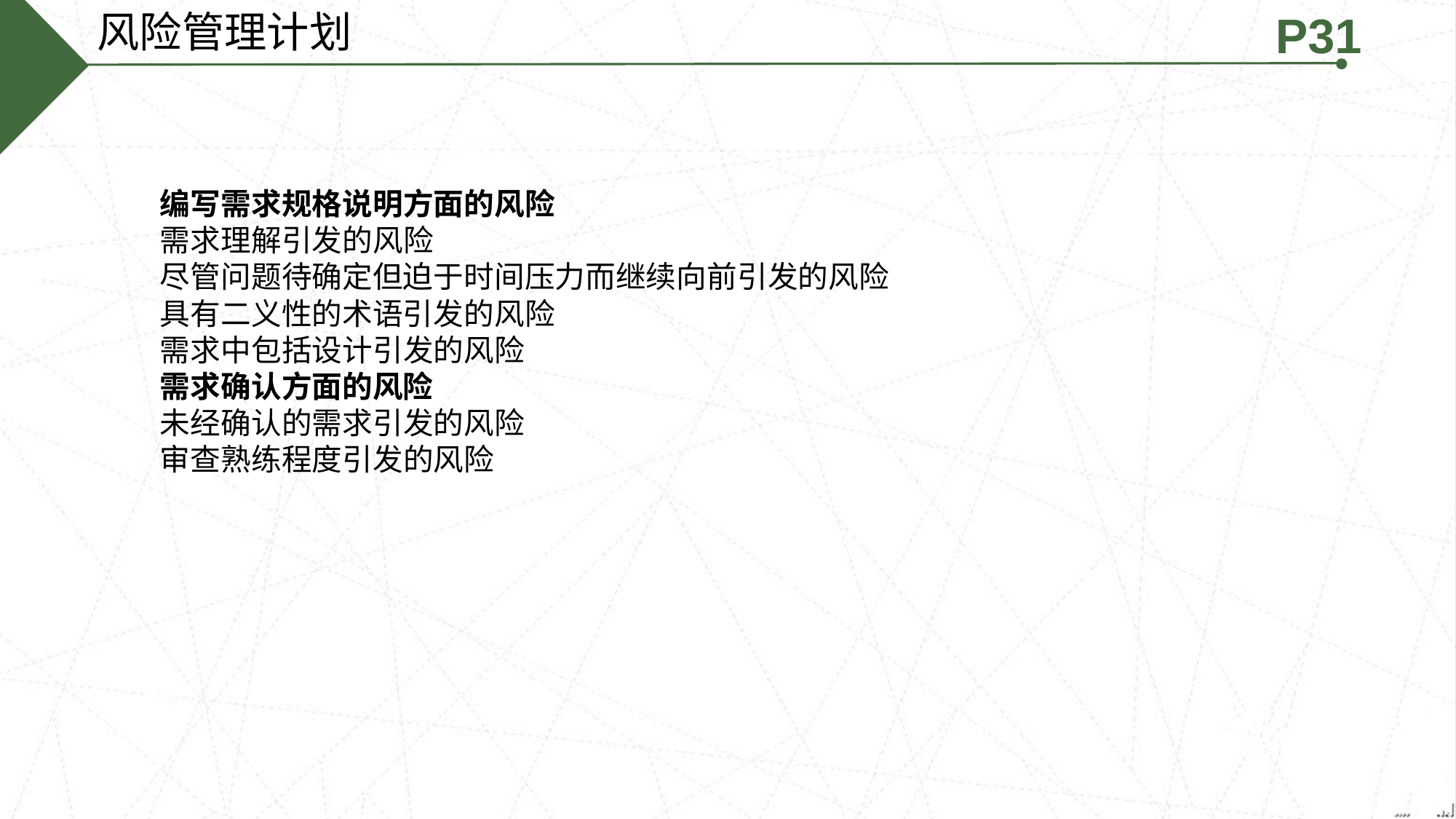

风险管理计划
P31

编写需求规格说明方面的风险
需求理解引发的风险
尽管问题待确定但迫于时间压力而继续向前引发的风险
具有二义性的术语引发的风险
需求中包括设计引发的风险
需求确认方面的风险
未经确认的需求引发的风险
审查熟练程度引发的风险